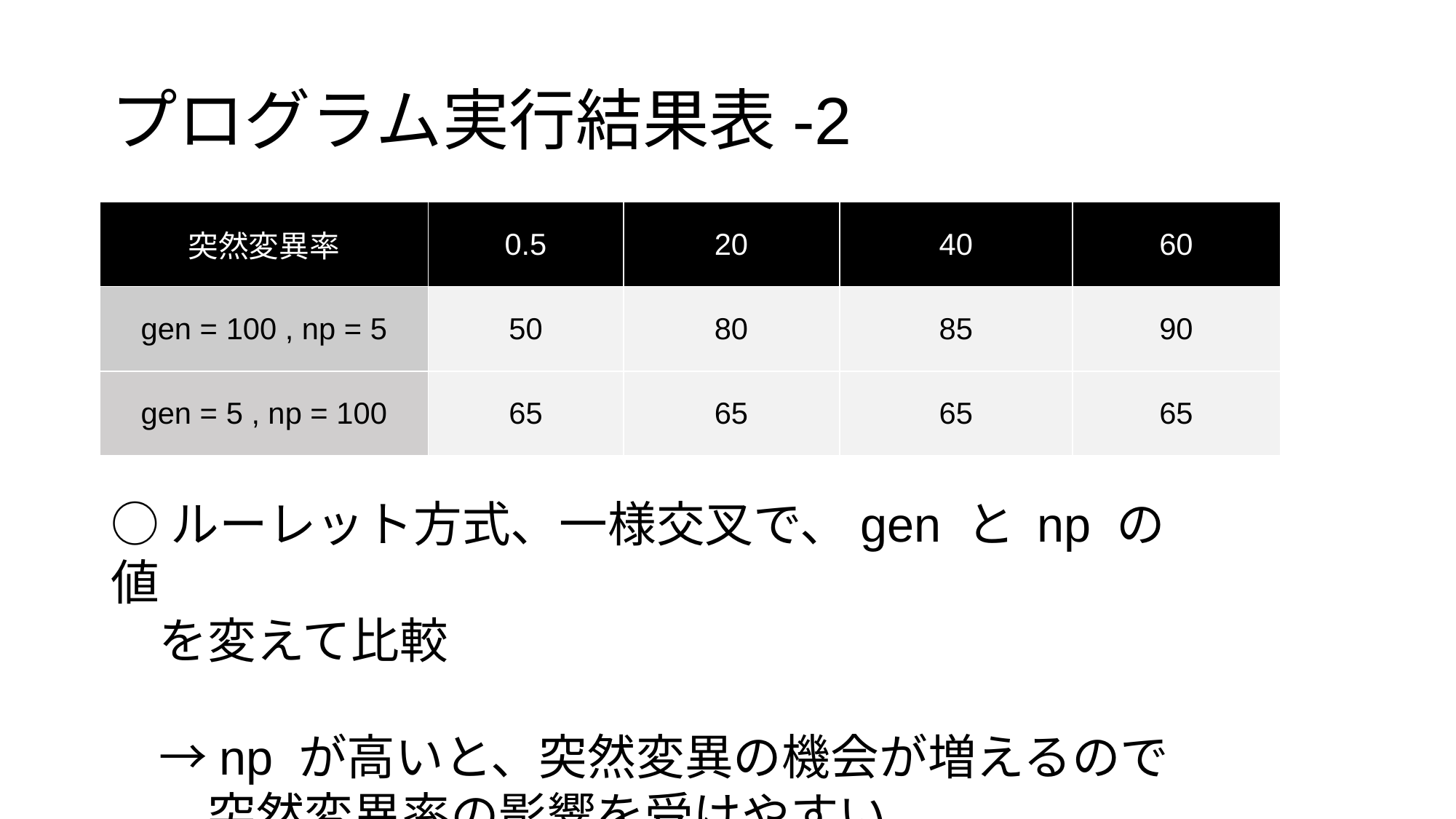

# プログラム実行結果表-2
| 突然変異率 | 0.5 | 20 | 40 | 60 |
| --- | --- | --- | --- | --- |
| gen = 100 , np = 5 | 50 | 80 | 85 | 90 |
| gen = 5 , np = 100 | 65 | 65 | 65 | 65 |
○ルーレット方式、一様交叉で、gen と np の値
　を変えて比較

　→np が高いと、突然変異の機会が増えるので
　　突然変異率の影響を受けやすい。